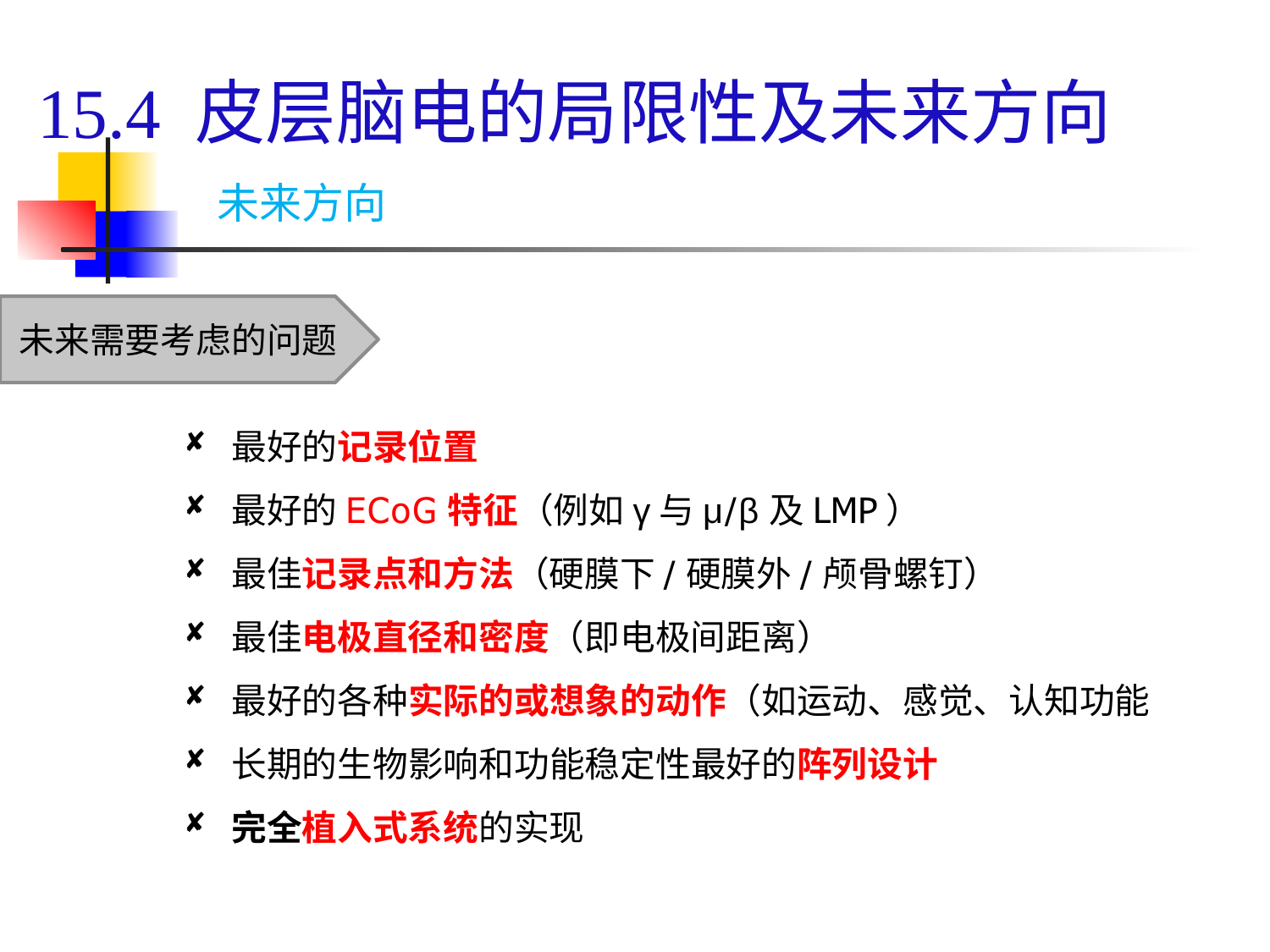

# 15.4 皮层脑电的局限性及未来方向
未来方向
未来需要考虑的问题
最好的记录位置
最好的ECoG特征（例如γ与μ/β及LMP）
最佳记录点和方法（硬膜下/硬膜外/颅骨螺钉）
最佳电极直径和密度（即电极间距离）
最好的各种实际的或想象的动作（如运动、感觉、认知功能
长期的生物影响和功能稳定性最好的阵列设计
完全植入式系统的实现